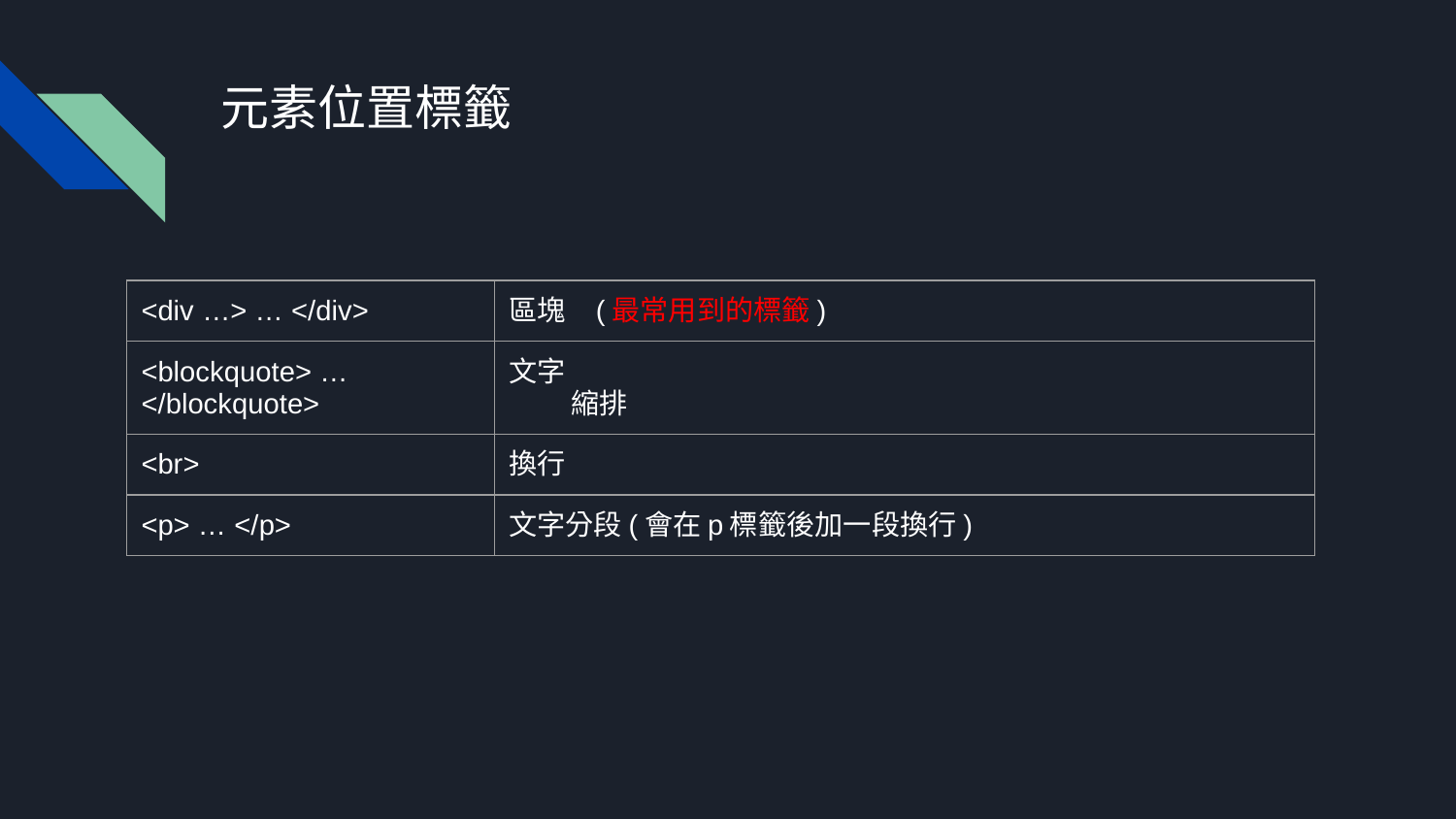

# 元素位置標籤

| <div …> … </div> | 區塊 (最常用到的標籤) |
| --- | --- |
| <blockquote> … </blockquote> | 文字 縮排 |
| <br> | 換行 |
| <p> … </p> | 文字分段(會在p標籤後加一段換行) |